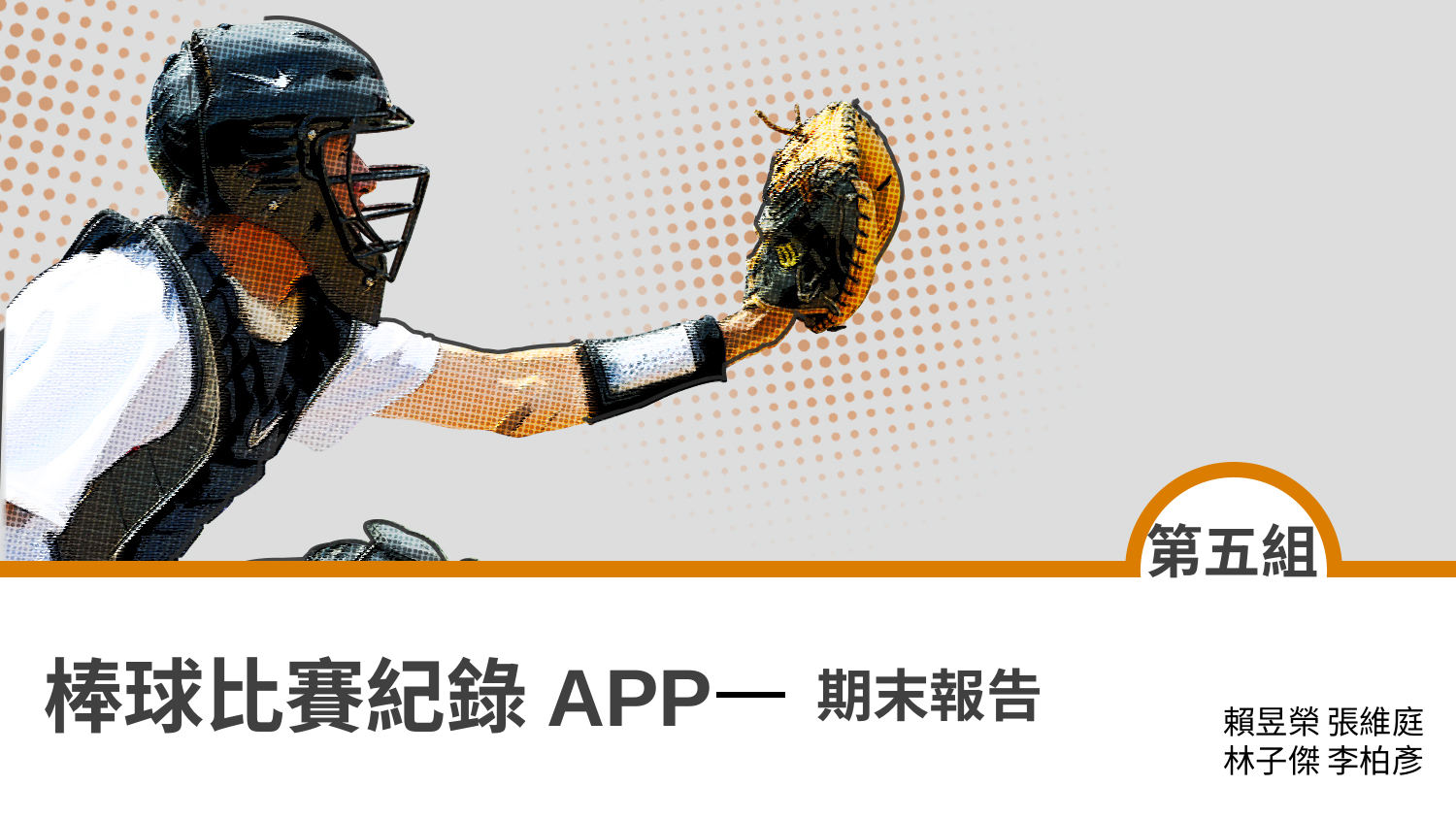

第五組
棒球比賽紀錄APP
期末報告
賴昱榮 張維庭
林子傑 李柏彥